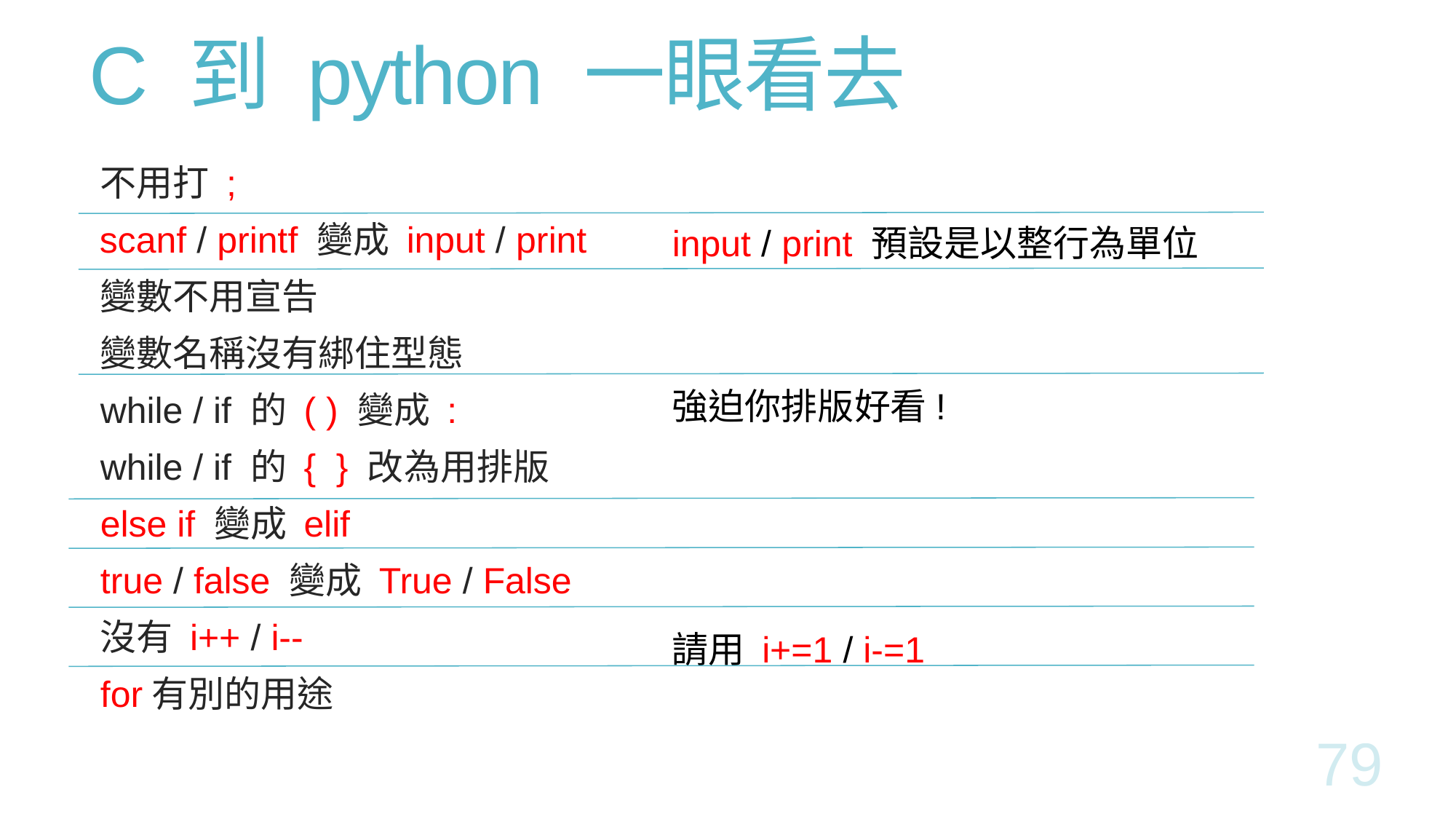

# C 到 python 一眼看去

input / print 預設是以整行為單位

強迫你排版好看!

請用 i+=1 / i-=1
不用打 ;
 scanf / printf 變成 input / print
變數不用宣告
變數名稱沒有綁住型態
while / if 的 ( ) 變成 :
while / if 的 {  } 改為用排版
else if 變成 elif
true / false 變成 True / False
沒有 i++ / i--
for有別的用途

79